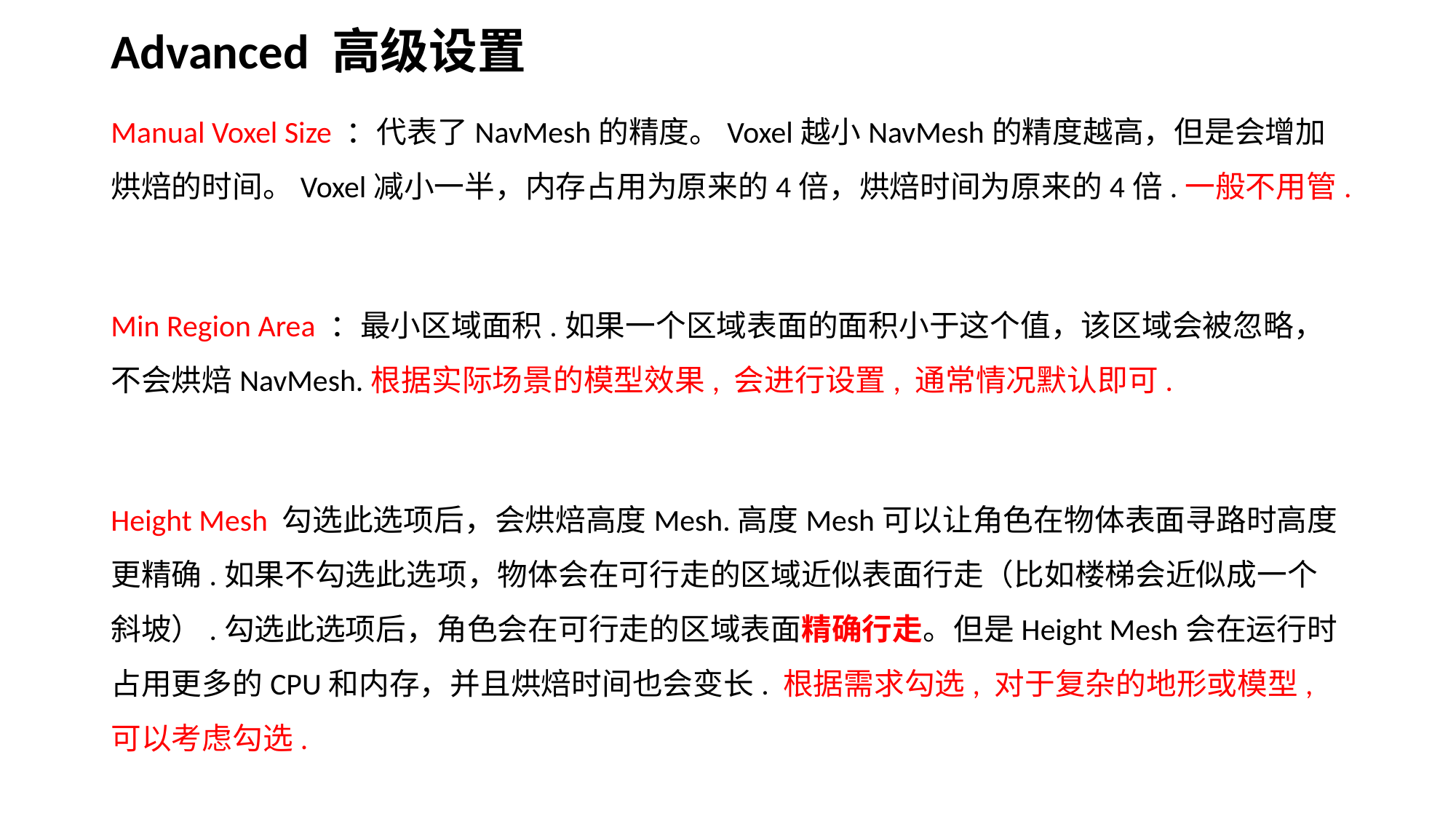

Advanced 高级设置
Manual Voxel Size ：代表了NavMesh的精度。Voxel越小NavMesh的精度越高，但是会增加烘焙的时间。Voxel减小一半，内存占用为原来的4倍，烘焙时间为原来的4倍.一般不用管.

Min Region Area ：最小区域面积.如果一个区域表面的面积小于这个值，该区域会被忽略，不会烘焙NavMesh.根据实际场景的模型效果, 会进行设置, 通常情况默认即可.

Height Mesh 勾选此选项后，会烘焙高度Mesh.高度Mesh可以让角色在物体表面寻路时高度更精确.如果不勾选此选项，物体会在可行走的区域近似表面行走（比如楼梯会近似成一个斜坡）.勾选此选项后，角色会在可行走的区域表面精确行走。但是Height Mesh会在运行时占用更多的CPU和内存，并且烘焙时间也会变长. 根据需求勾选, 对于复杂的地形或模型, 可以考虑勾选.